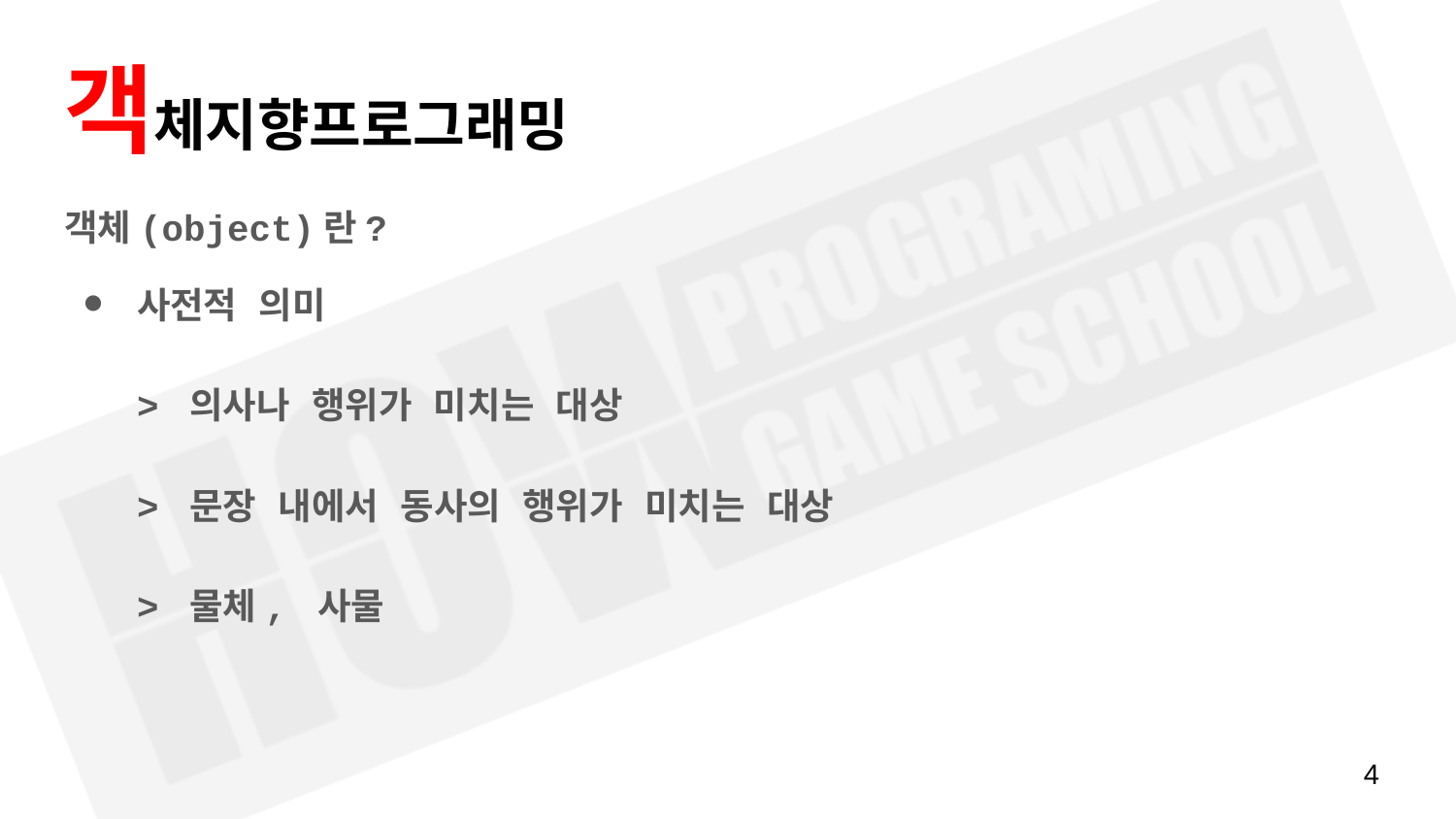

# 객체지향프로그래밍
객체(object)란?
사전적 의미
> 의사나 행위가 미치는 대상
> 문장 내에서 동사의 행위가 미치는 대상
> 물체, 사물
4